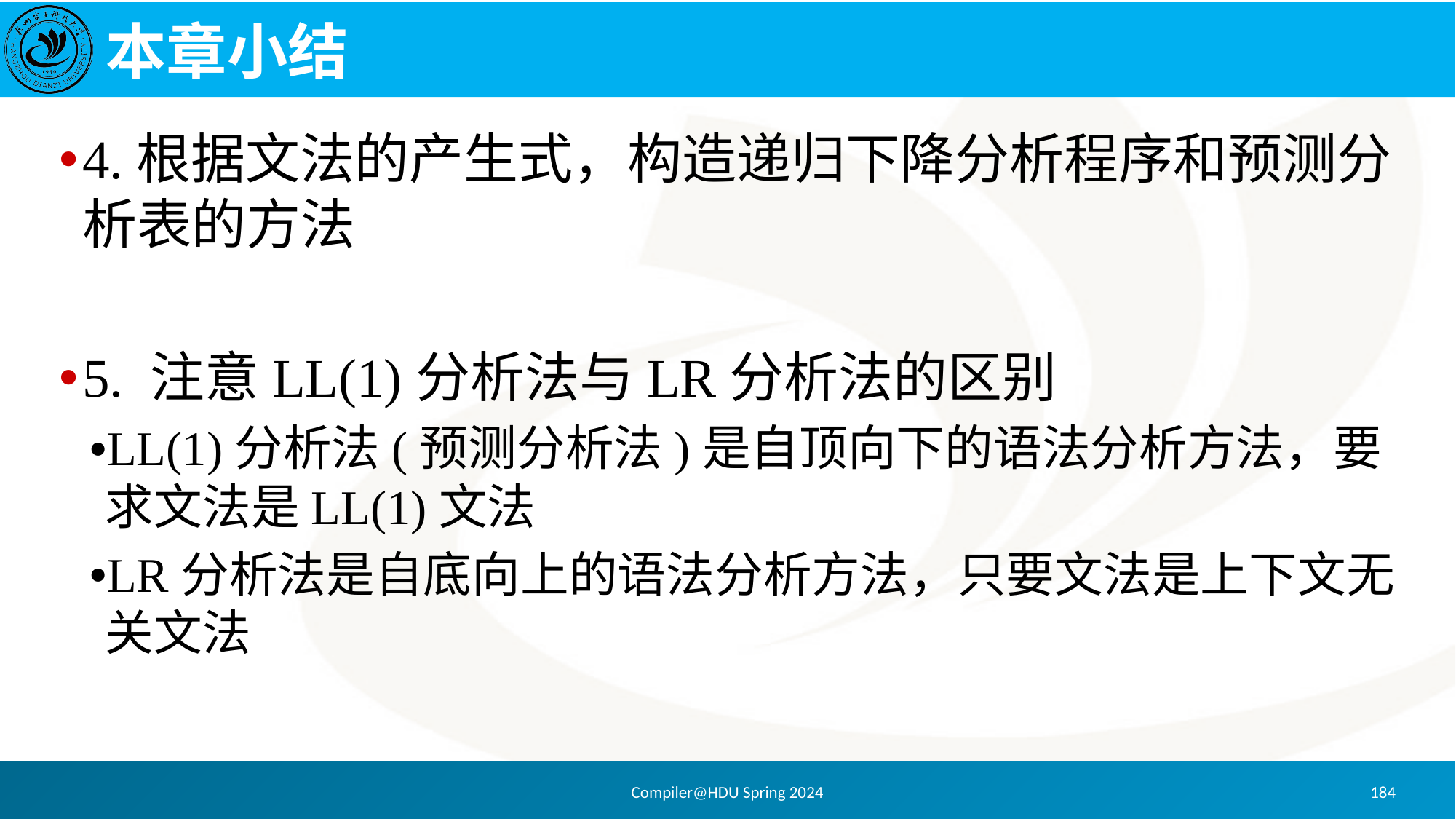

# 本章小结
4.根据文法的产生式，构造递归下降分析程序和预测分析表的方法

5. 注意LL(1)分析法与LR分析法的区别
LL(1)分析法(预测分析法)是自顶向下的语法分析方法，要求文法是LL(1)文法
LR分析法是自底向上的语法分析方法，只要文法是上下文无关文法
Compiler@HDU Spring 2024
184